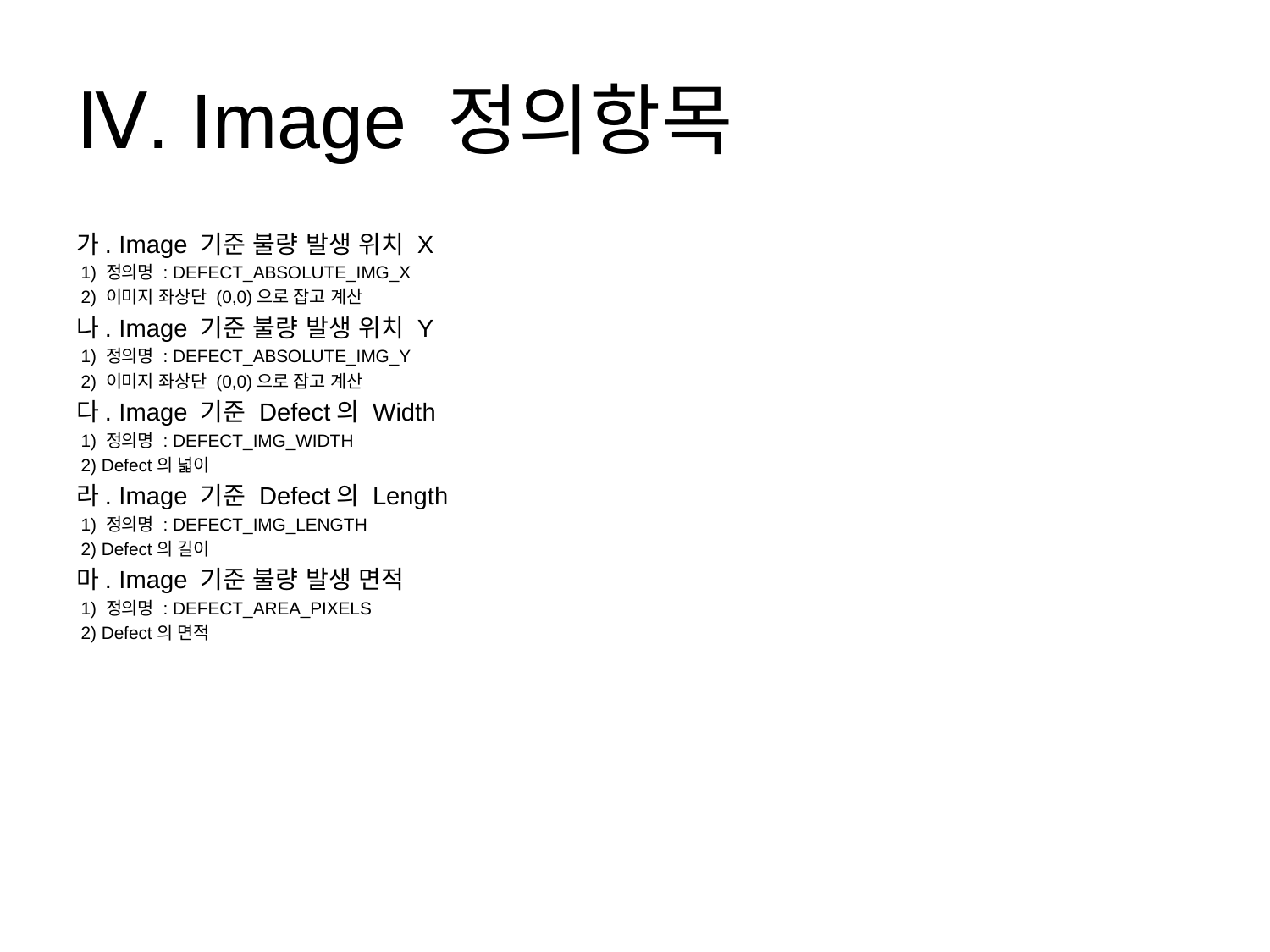

# Ⅳ. Image 정의항목
가. Image 기준 불량 발생 위치 X
 1) 정의명 : DEFECT_ABSOLUTE_IMG_X
 2) 이미지 좌상단 (0,0)으로 잡고 계산
나. Image 기준 불량 발생 위치 Y
 1) 정의명 : DEFECT_ABSOLUTE_IMG_Y
 2) 이미지 좌상단 (0,0)으로 잡고 계산
다. Image 기준 Defect의 Width
 1) 정의명 : DEFECT_IMG_WIDTH
 2) Defect의 넓이
라. Image 기준 Defect의 Length
 1) 정의명 : DEFECT_IMG_LENGTH
 2) Defect의 길이
마. Image 기준 불량 발생 면적
 1) 정의명 : DEFECT_AREA_PIXELS
 2) Defect의 면적